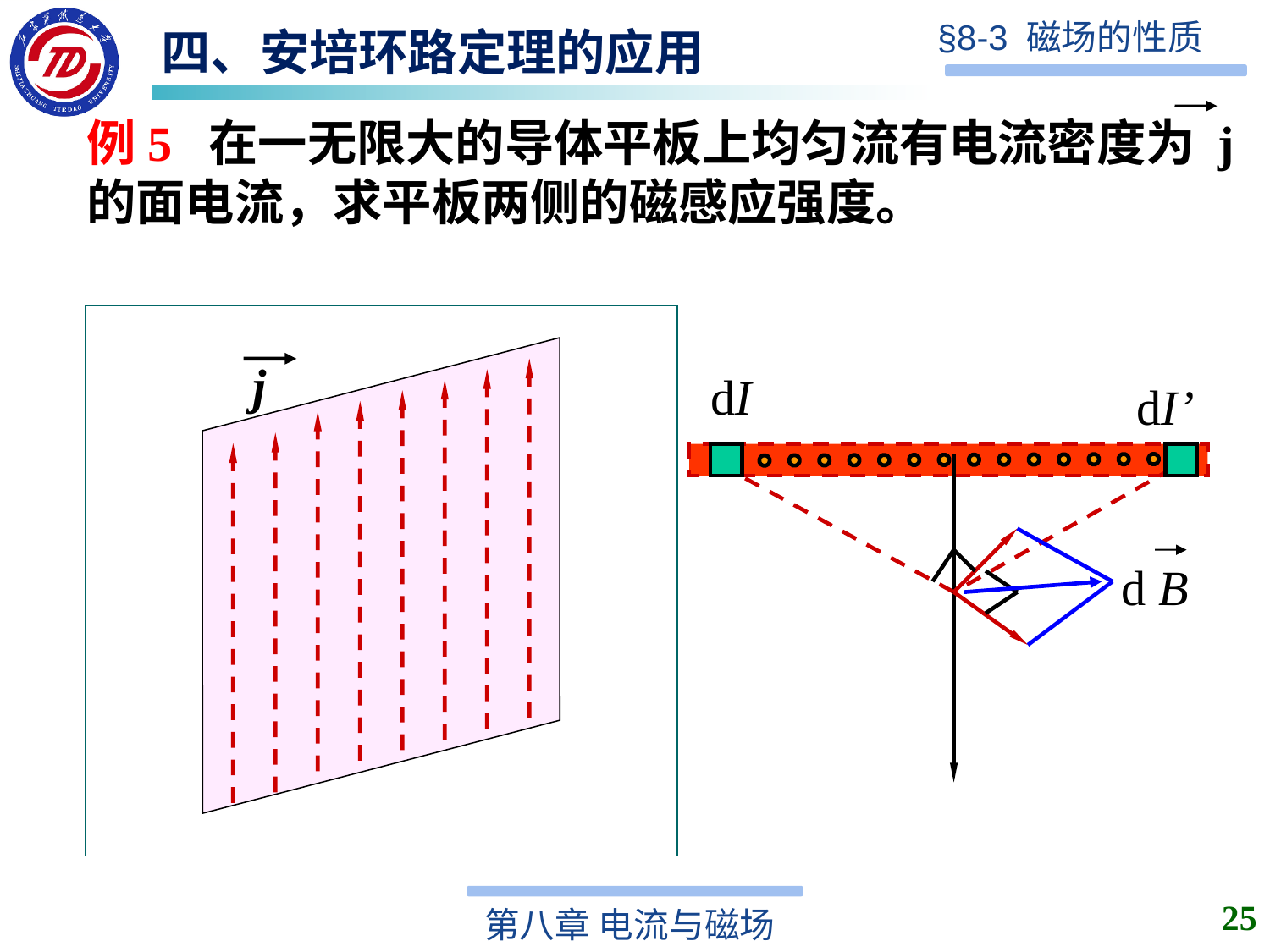

四、安培环路定理的应用

例5  在一无限大的导体平板上均匀流有电流密度为 j 的面电流，求平板两侧的磁感应强度。

j

dI

dI’

d B

25